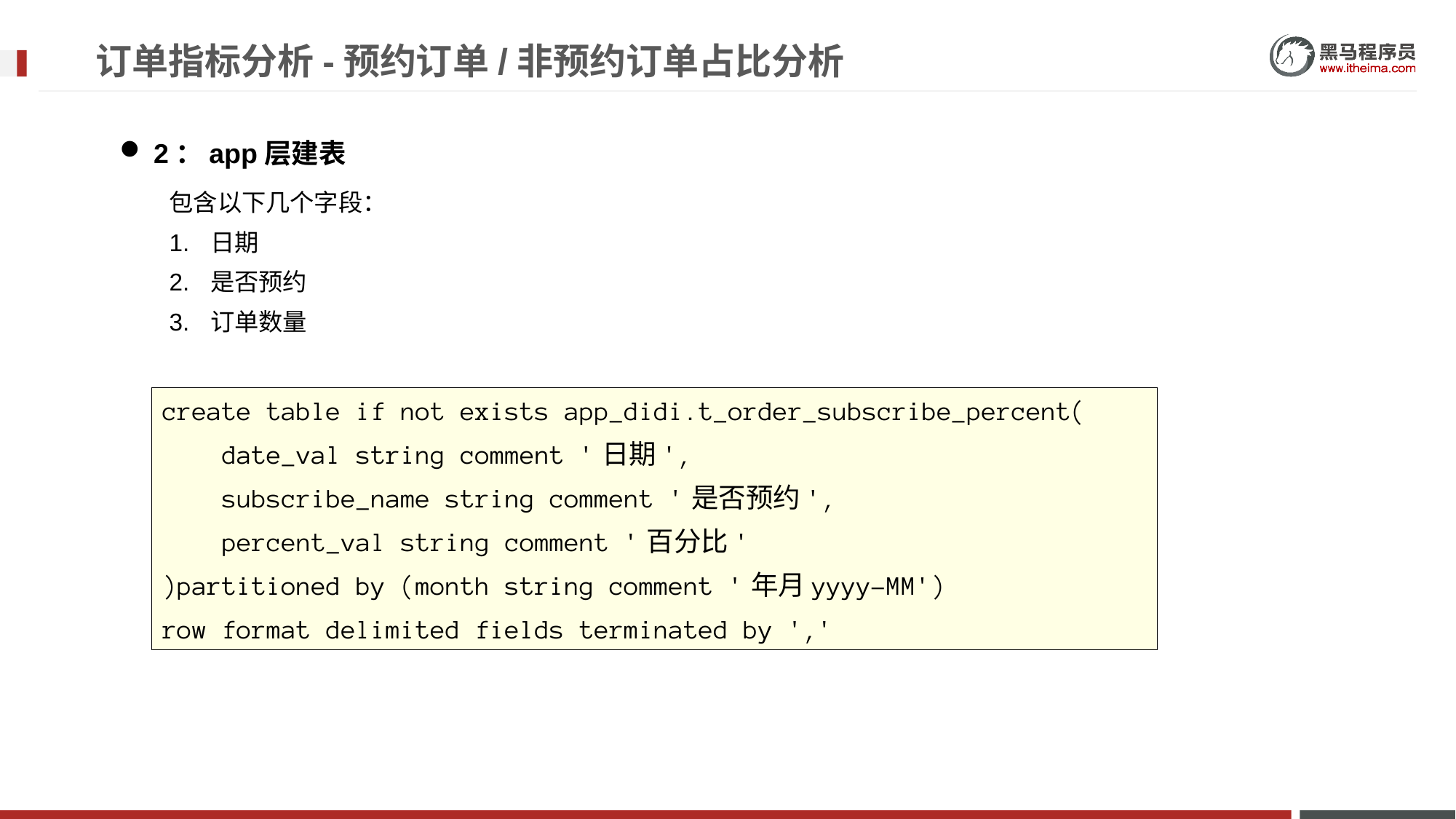

# 订单指标分析-预约订单/非预约订单占比分析
2：app层建表
包含以下几个字段：
日期
是否预约
订单数量

create table if not exists app_didi.t_order_subscribe_percent(
    date_val string comment '日期',
    subscribe_name string comment '是否预约',
    percent_val string comment '百分比'
)partitioned by (month string comment '年月yyyy-MM')
row format delimited fields terminated by ','